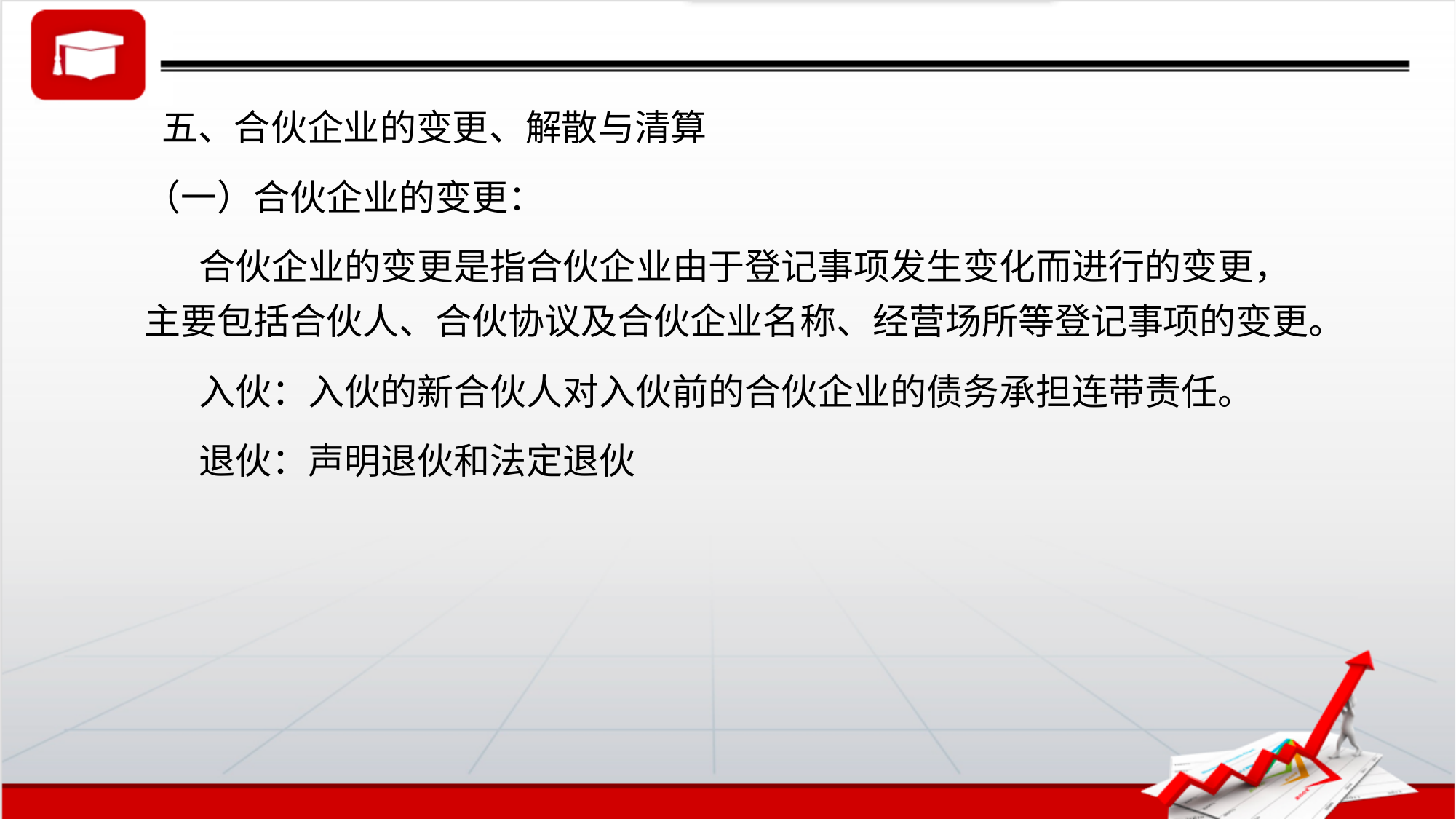

五、合伙企业的变更、解散与清算
（一）合伙企业的变更：
合伙企业的变更是指合伙企业由于登记事项发生变化而进行的变更，主要包括合伙人、合伙协议及合伙企业名称、经营场所等登记事项的变更。
入伙：入伙的新合伙人对入伙前的合伙企业的债务承担连带责任。
退伙：声明退伙和法定退伙